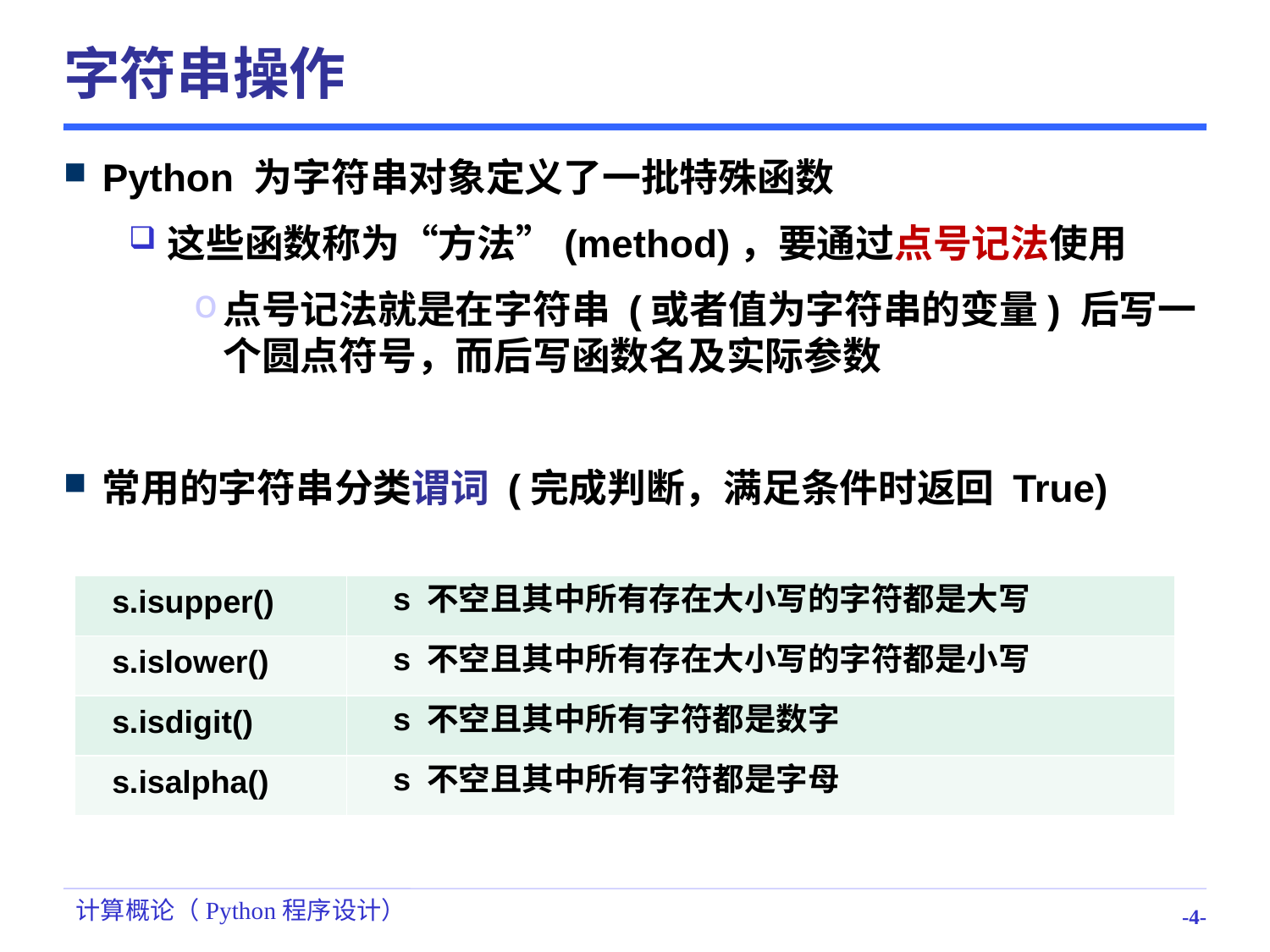

# 字符串操作
Python 为字符串对象定义了一批特殊函数
这些函数称为“方法”(method)，要通过点号记法使用
点号记法就是在字符串 (或者值为字符串的变量) 后写一个圆点符号，而后写函数名及实际参数

常用的字符串分类谓词 (完成判断，满足条件时返回 True)
| s.isupper() | s 不空且其中所有存在大小写的字符都是大写 |
| --- | --- |
| s.islower() | s 不空且其中所有存在大小写的字符都是小写 |
| s.isdigit() | s 不空且其中所有字符都是数字 |
| s.isalpha() | s 不空且其中所有字符都是字母 |